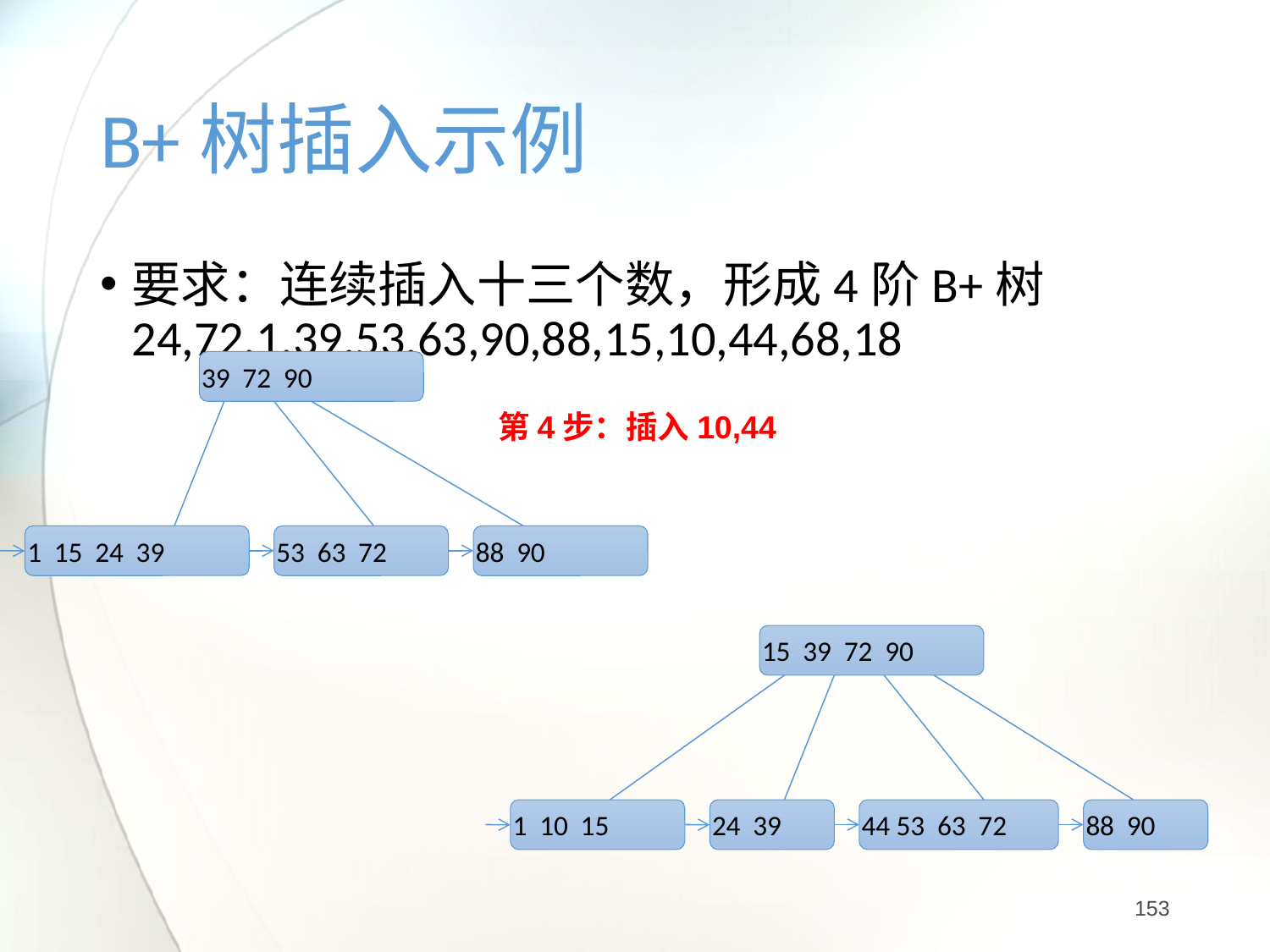

# B+树插入示例
要求：连续插入十三个数，形成4阶B+树24,72,1,39,53,63,90,88,15,10,44,68,18
39  72  90
第4步：插入10,44
1  15  24  39
53  63  72
88  90
15  39  72  90
1  10  15
24  39
44 53  63  72
88  90
153